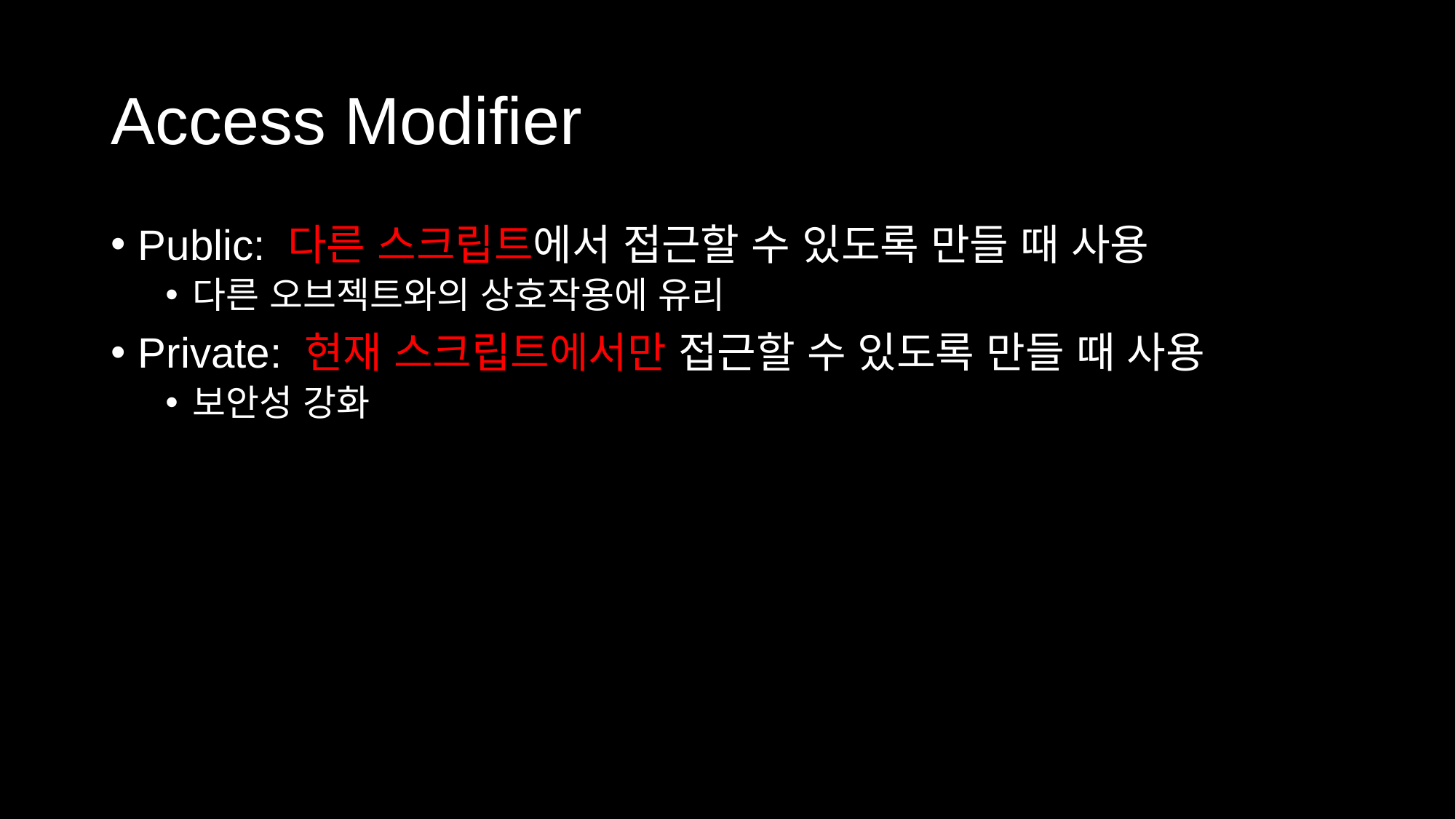

# Access Modifier
Public: 다른 스크립트에서 접근할 수 있도록 만들 때 사용
다른 오브젝트와의 상호작용에 유리
Private: 현재 스크립트에서만 접근할 수 있도록 만들 때 사용
보안성 강화